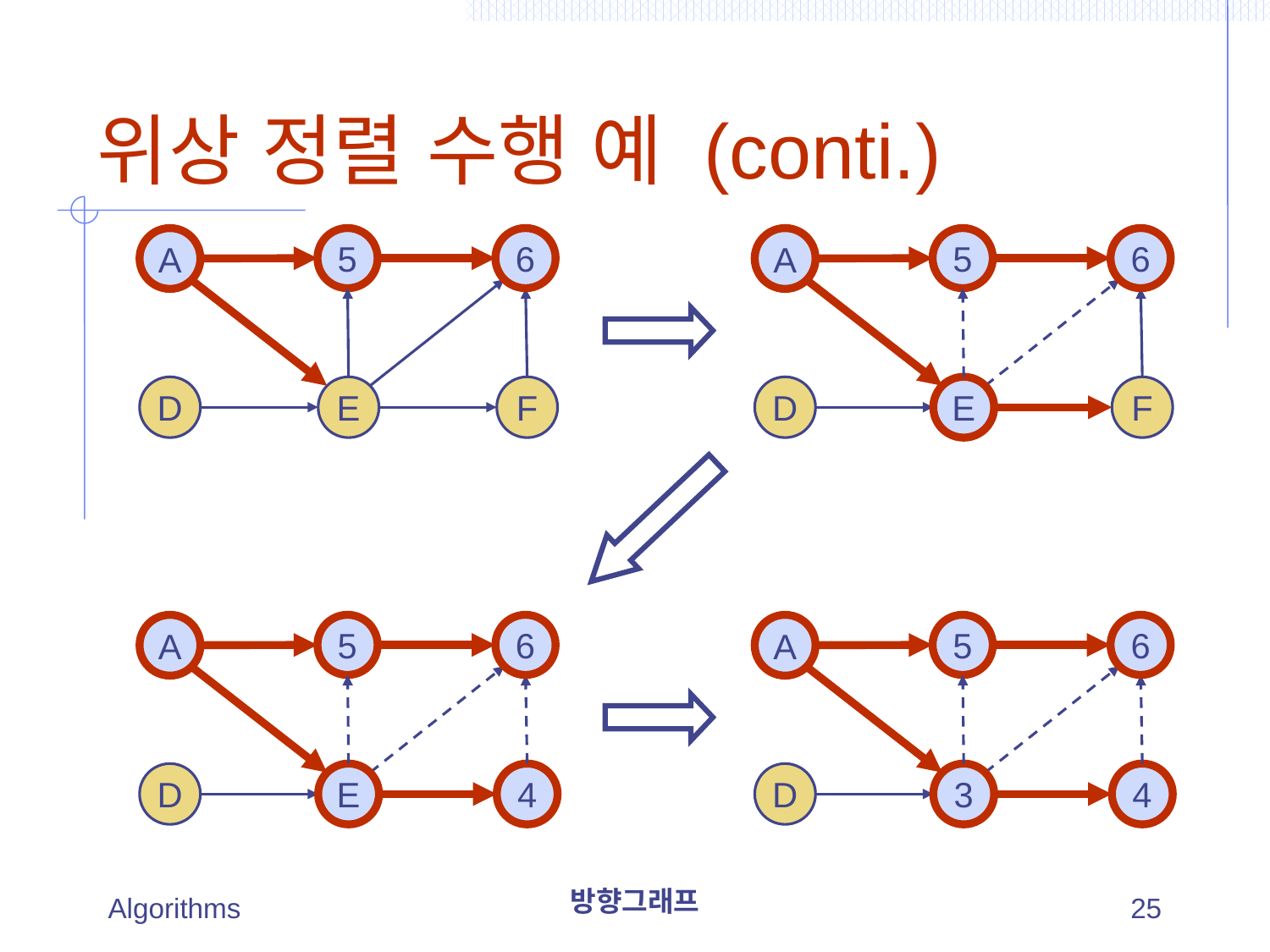

# 위상 정렬 수행 예 (conti.)
A
5
6
A
5
6

D
E
F
D
E
F

A
5
6
A
5
6

D
E
4
D
3
4
Algorithms
방향그래프
25